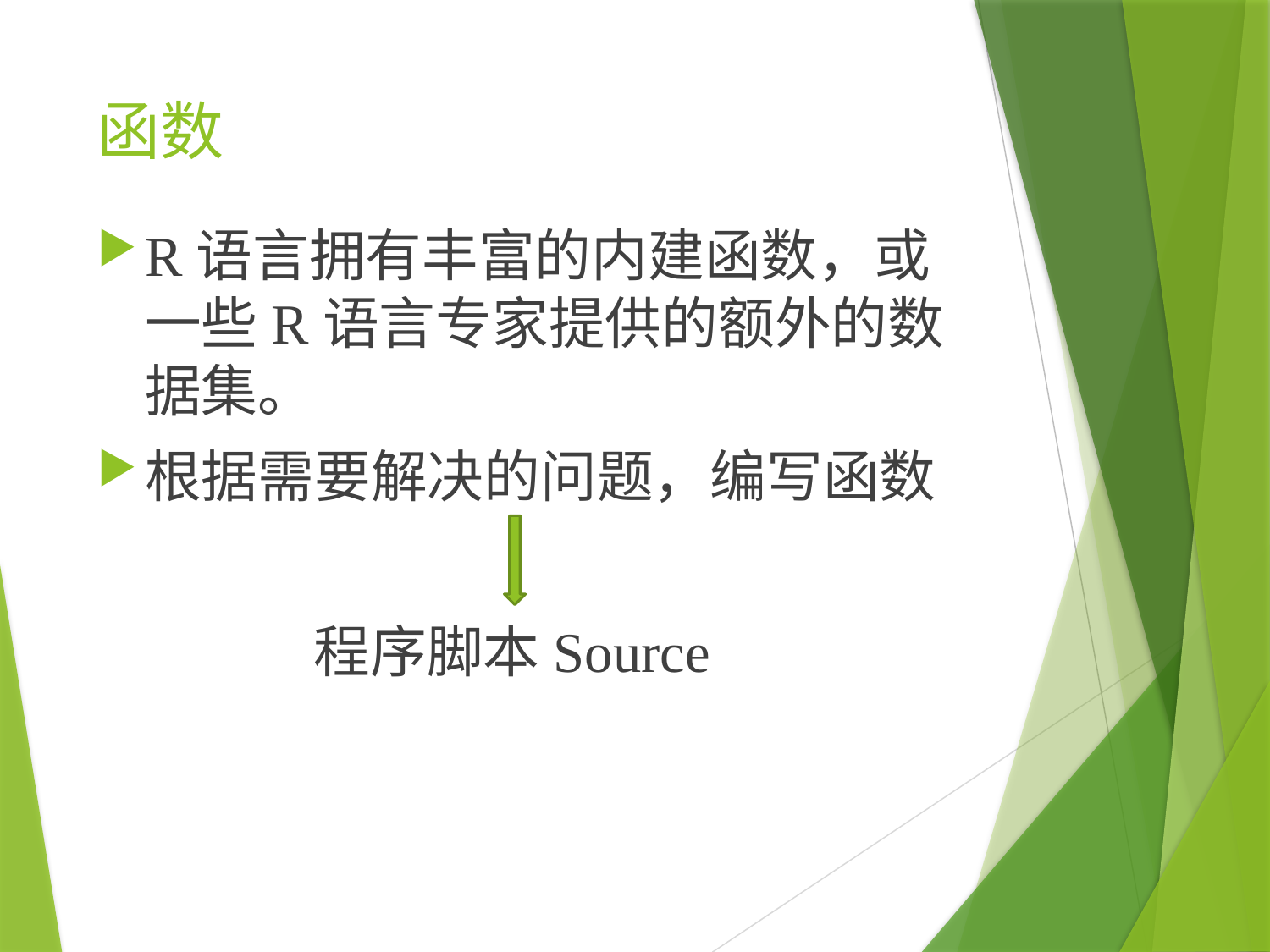

# 函数
R语言拥有丰富的内建函数，或一些R语言专家提供的额外的数据集。
根据需要解决的问题，编写函数

程序脚本Source